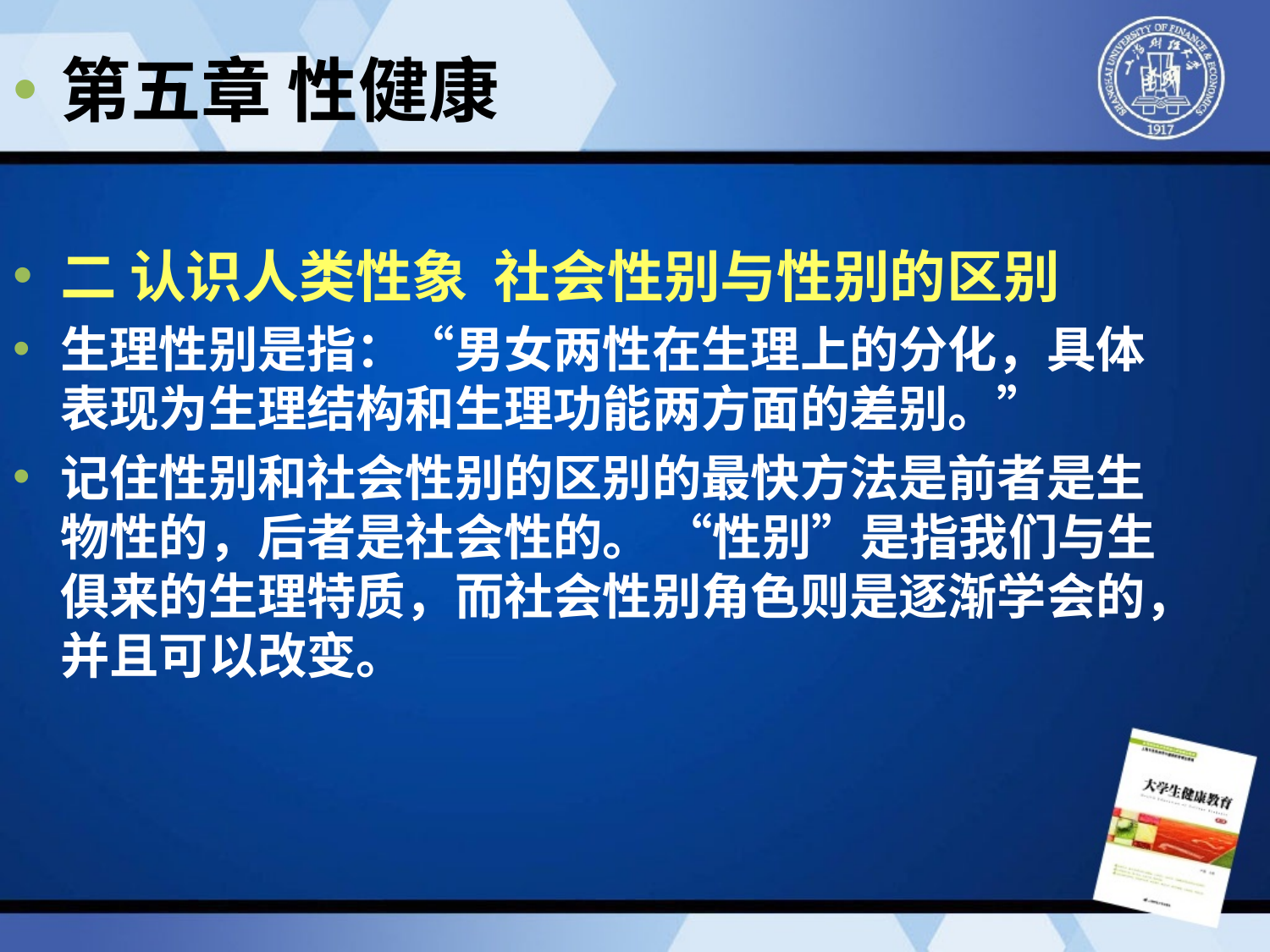

第五章 性健康

二 认识人类性象  社会性别与性别的区别
生理性别是指：“男女两性在生理上的分化，具体表现为生理结构和生理功能两方面的差别。”
记住性别和社会性别的区别的最快方法是前者是生物性的，后者是社会性的。 “性别”是指我们与生俱来的生理特质，而社会性别角色则是逐渐学会的，并且可以改变。